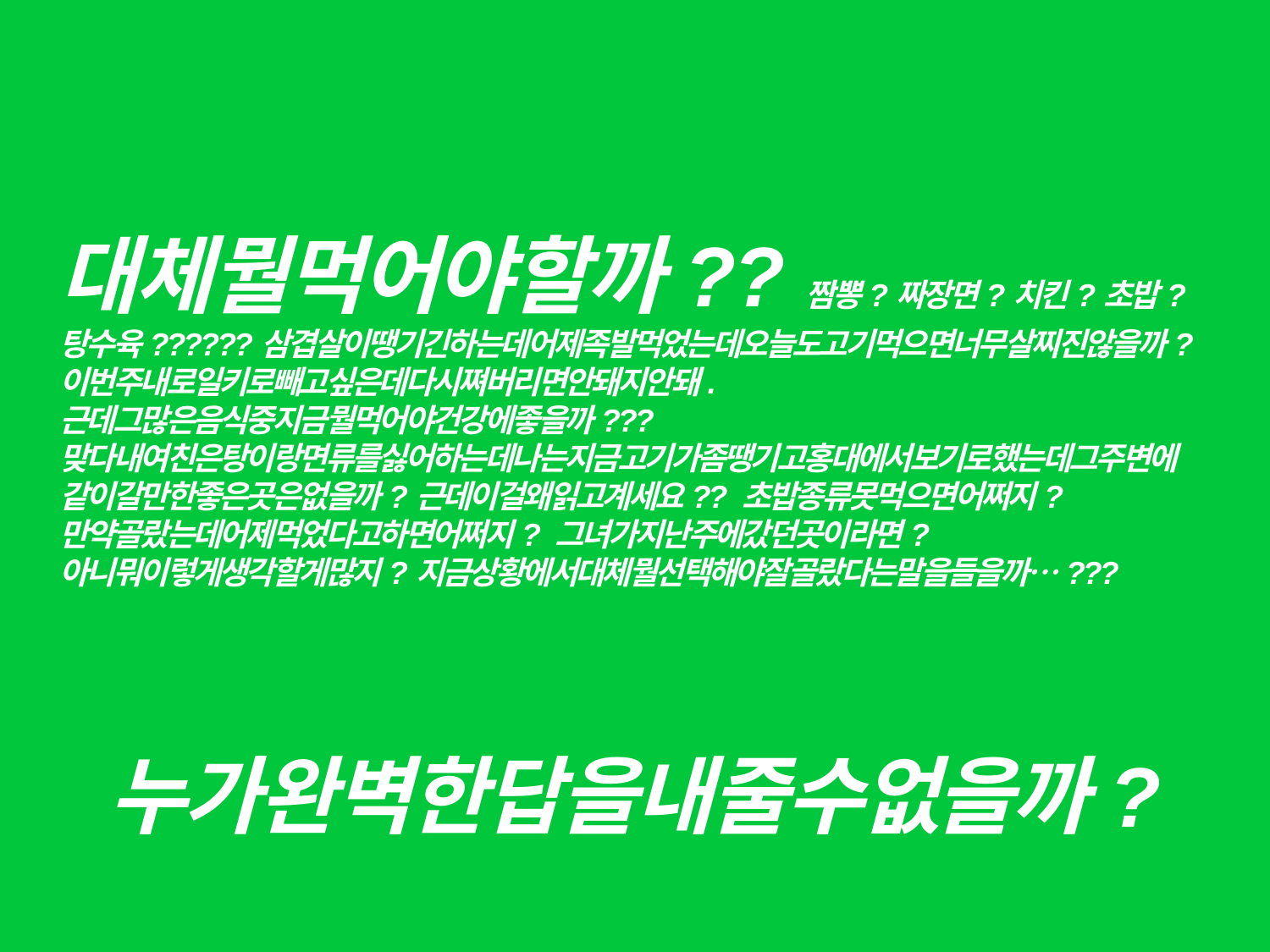

대체뭘먹어야할까??짬뽕?짜장면?치킨?초밥?탕수육??????삼겹살이땡기긴하는데어제족발먹었는데오늘도고기먹으면너무살찌진않을까?이번주내로일키로빼고싶은데다시쪄버리면안돼지안돼.근데그많은음식중지금뭘먹어야건강에좋을까???맞다내여친은탕이랑면류를싫어하는데나는지금고기가좀땡기고홍대에서보기로했는데그주변에같이갈만한좋은곳은없을까?근데이걸왜읽고계세요?? 초밥종류못먹으면어쩌지? 만약골랐는데어제먹었다고하면어쩌지? 그녀가지난주에갔던곳이라면?아니뭐이렇게생각할게많지?지금상황에서대체뭘선택해야잘골랐다는말을들을까…???
누가완벽한답을내줄수없을까?